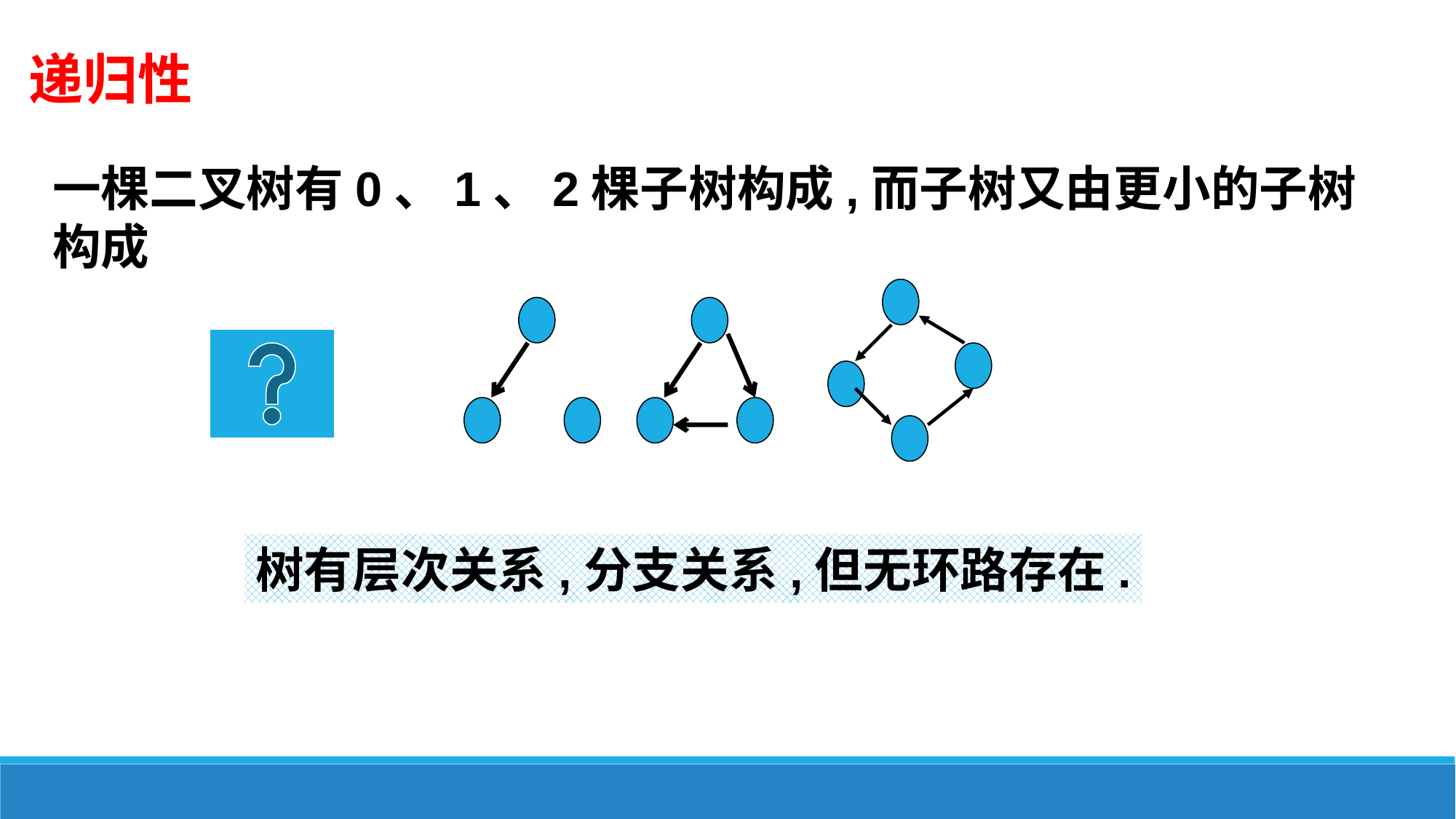

递归性
一棵二叉树有0、1、2棵子树构成,而子树又由更小的子树构成

树有层次关系,分支关系,但无环路存在.